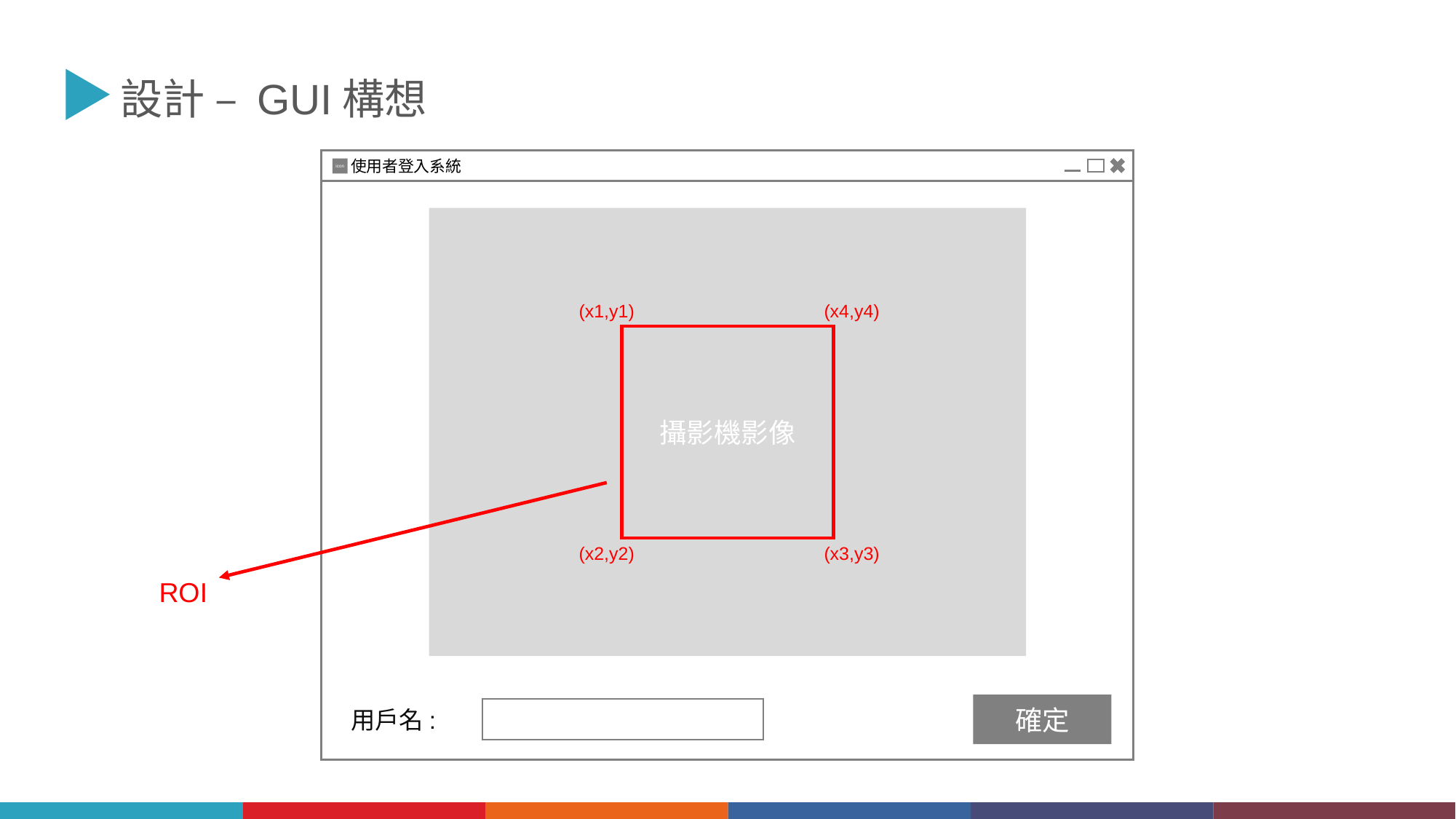

設計 – GUI構想

使用者登入系統
icon

攝影機影像
(x1,y1)
(x4,y4)

(x2,y2)
(x3,y3)
確定
用戶名:

ROI